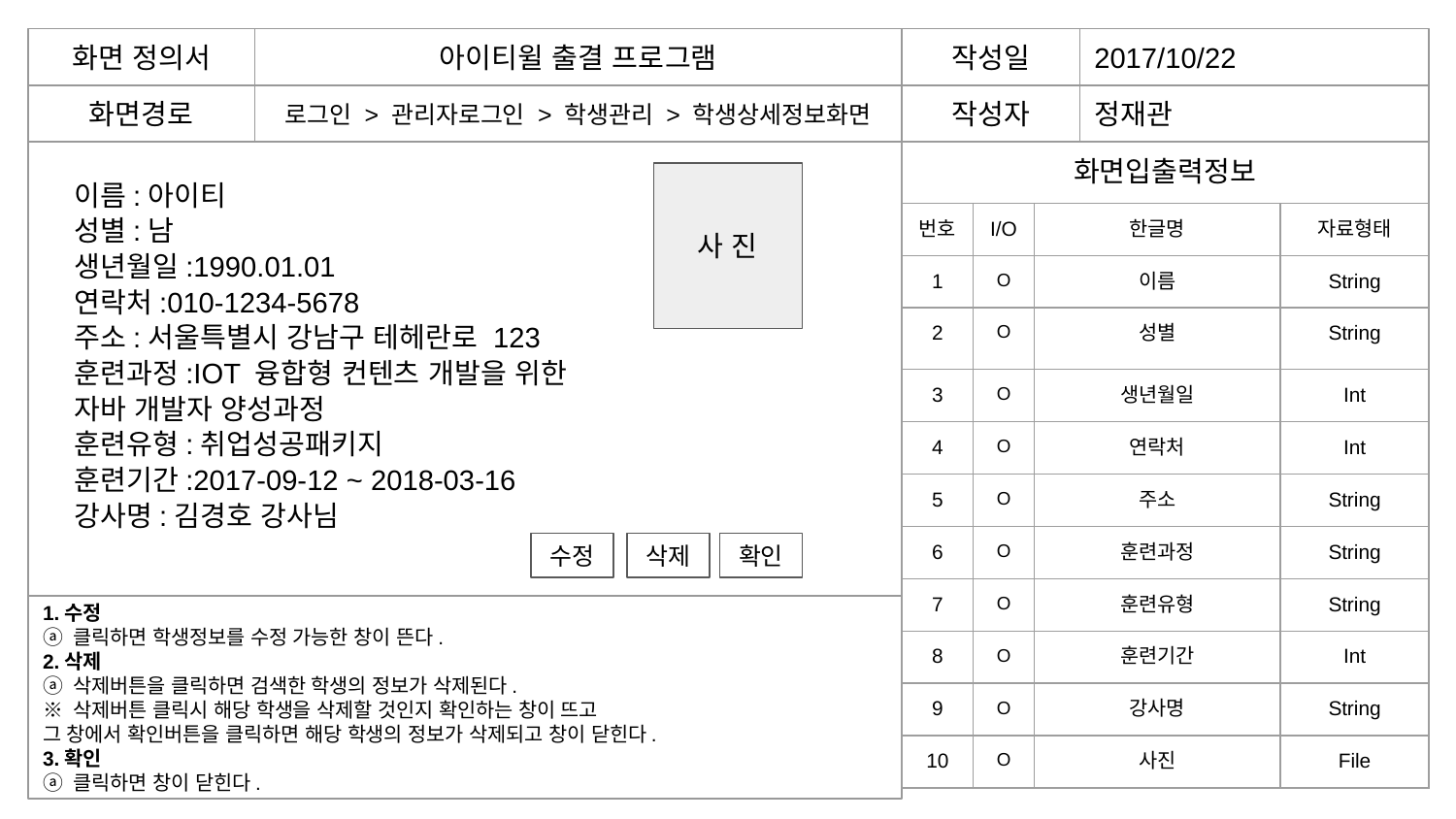

화면 정의서
아이티윌 출결 프로그램
작성일
2017/10/22
화면경로
로그인 > 관리자로그인 > 학생관리 > 학생상세정보화면
작성자
정재관
| 화면입출력정보 |  |  |  |
| --- | --- | --- | --- |
| 번호 | I/O | 한글명 | 자료형태 |
| 1 | O | 이름 | String |
| 2 | O | 성별 | String |
| 3 | O | 생년월일 | Int |
| 4 | O | 연락처 | Int |
| 5 | O | 주소 | String |
| 6 | O | 훈련과정 | String |
| 7 | O | 훈련유형 | String |
| 8 | O | 훈련기간 | Int |
| 9 | O | 강사명 | String |
| 10 | O | 사진 | File |

이름:아이티
성별:남
생년월일:1990.01.01
연락처:010-1234-5678
주소:서울특별시 강남구 테헤란로 123
훈련과정:IOT 융합형 컨텐츠 개발을 위한
자바 개발자 양성과정
훈련유형:취업성공패키지
훈련기간:2017-09-12 ~ 2018-03-16
강사명:김경호 강사님

사 진
수정
삭제
확인
1.수정
ⓐ 클릭하면 학생정보를 수정 가능한 창이 뜬다.
2.삭제
ⓐ 삭제버튼을 클릭하면 검색한 학생의 정보가 삭제된다.
※ 삭제버튼 클릭시 해당 학생을 삭제할 것인지 확인하는 창이 뜨고
그 창에서 확인버튼을 클릭하면 해당 학생의 정보가 삭제되고 창이 닫힌다.
3.확인
ⓐ 클릭하면 창이 닫힌다.